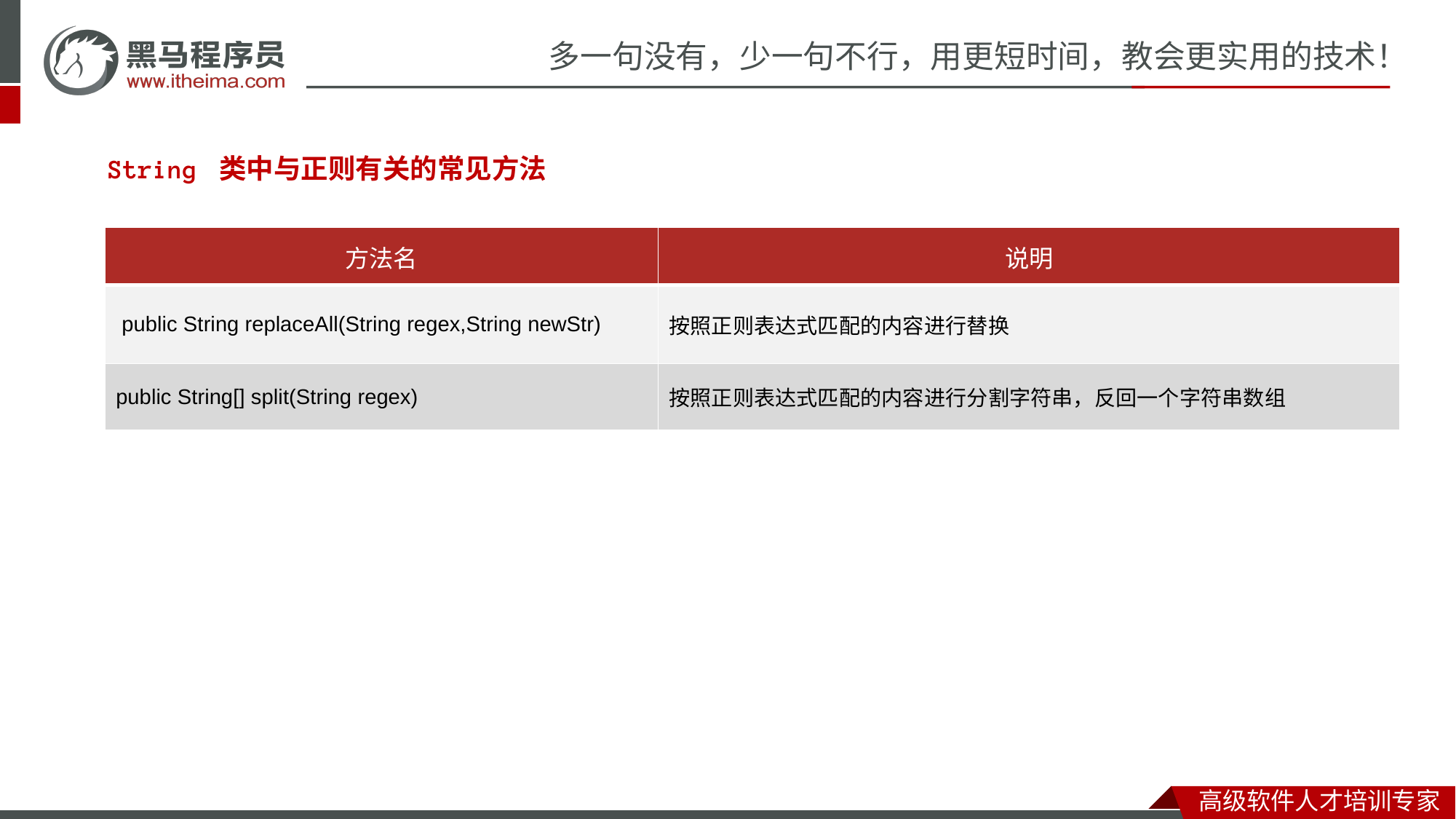

String 类中与正则有关的常见方法

| 方法名 | 说明 |
| --- | --- |
| public String replaceAll(String regex,String newStr) | 按照正则表达式匹配的内容进行替换 |
| public String[] split(String regex) | 按照正则表达式匹配的内容进行分割字符串，反回一个字符串数组 |